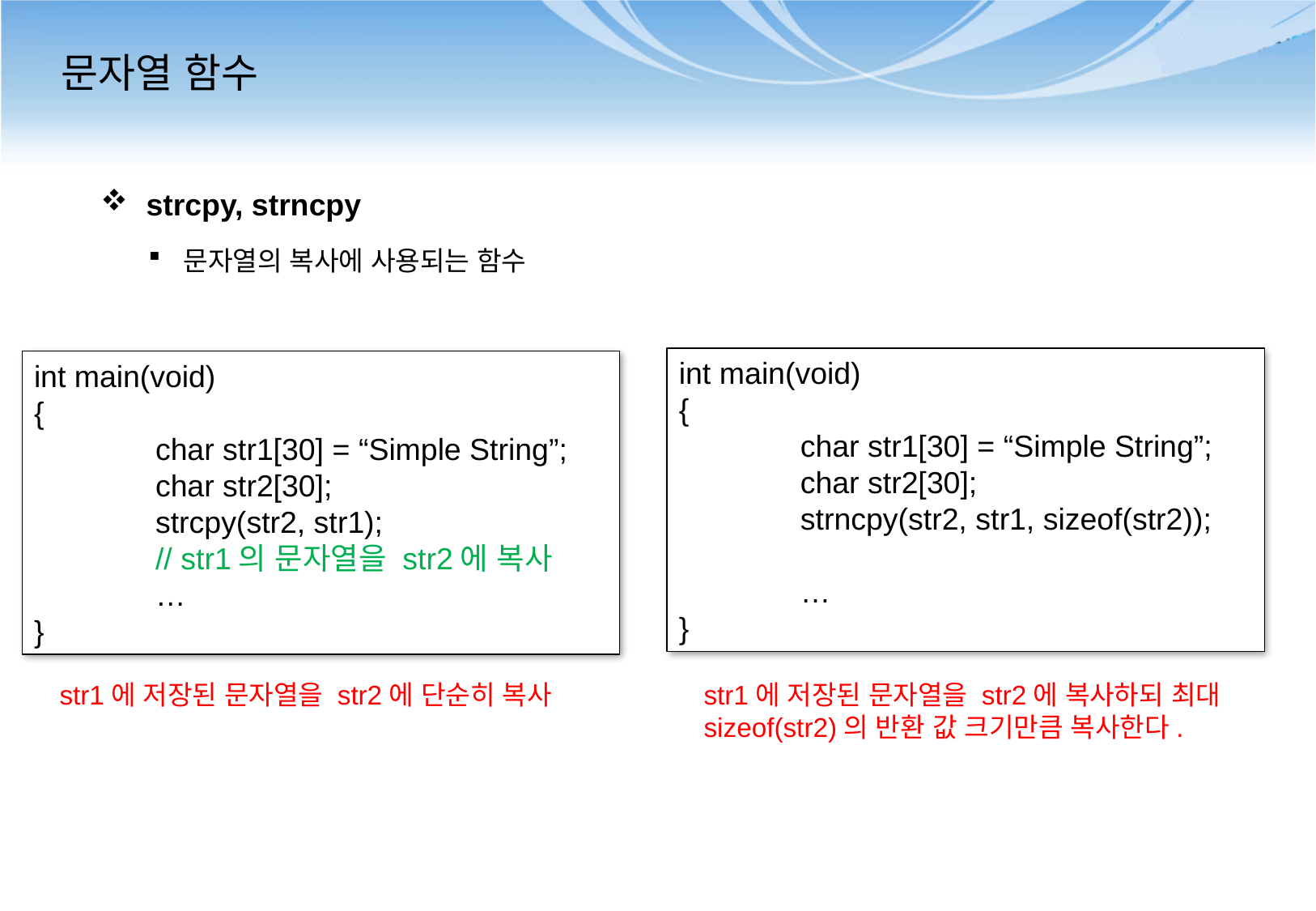

# 문자열 함수
strcpy, strncpy
문자열의 복사에 사용되는 함수

int main(void)
{
	char str1[30] = “Simple String”;
	char str2[30];
	strncpy(str2, str1, sizeof(str2));

	…
}
int main(void)
{
	char str1[30] = “Simple String”;
	char str2[30];
	strcpy(str2, str1);
	// str1의 문자열을 str2에 복사
	…
}
str1에 저장된 문자열을 str2에 단순히 복사
str1에 저장된 문자열을 str2에 복사하되 최대
sizeof(str2)의 반환 값 크기만큼 복사한다.